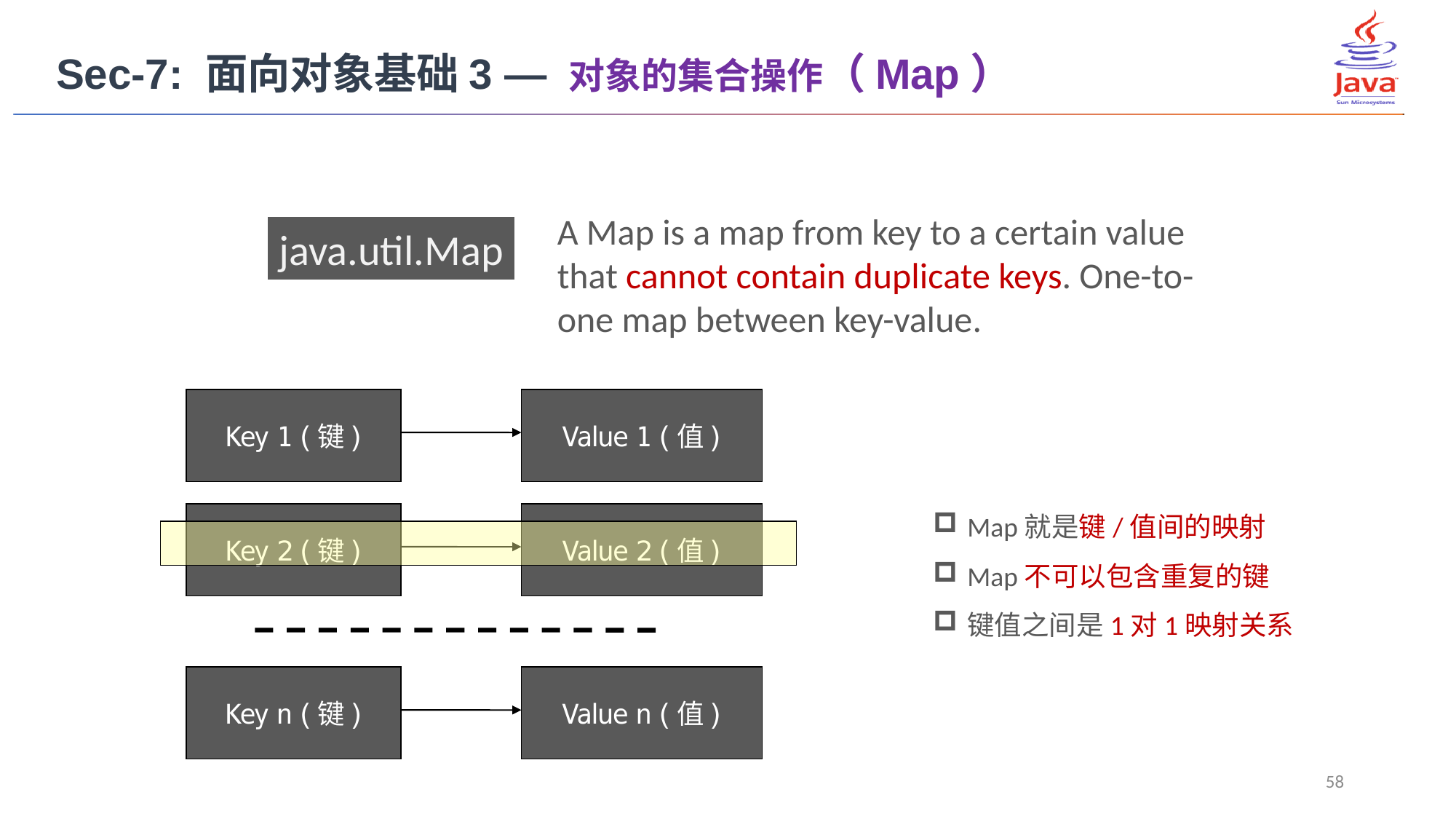

Sec-7: 面向对象基础3 — 对象的集合操作（Map）
A Map is a map from key to a certain value that cannot contain duplicate keys. One-to-one map between key-value.
java.util.Map
Key 1 (键)
Value 1 (值)

Key 2 (键)
Value 2 (值)

Key n (键)
Value n (值)

Map就是键/值间的映射
Map不可以包含重复的键
键值之间是1对1映射关系
58